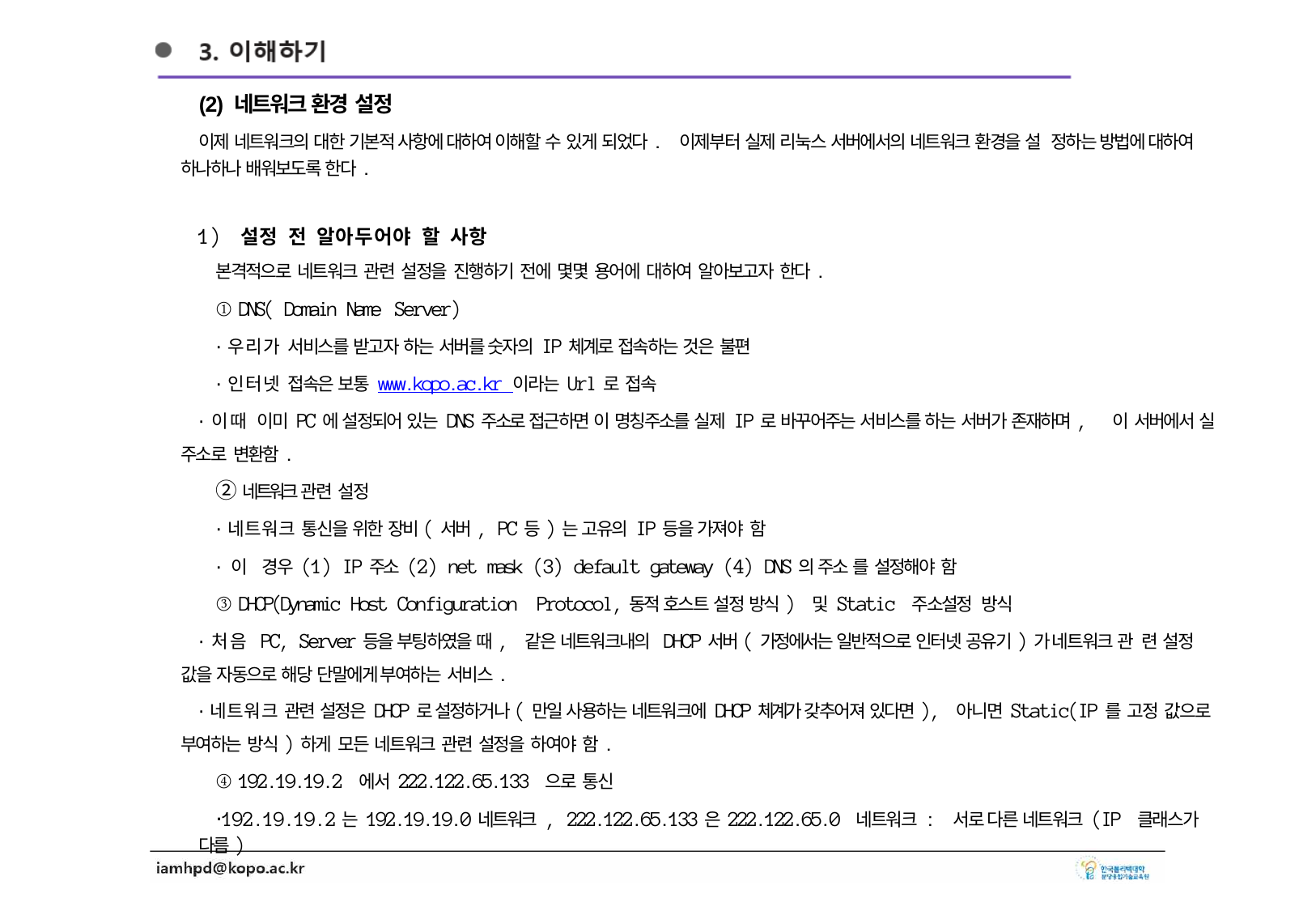

(2) 네트워크 환경 설정
이제 네트워크의 대한 기본적 사항에 대하여 이해할 수 있게 되었다. 이제부터 실제 리눅스 서버에서의 네트워크 환경을 설  정하는 방법에 대하여 하나하나 배워보도록 한다.

1) 설정 전 알아두어야 할 사항
본격적으로 네트워크 관련 설정을 진행하기 전에 몇몇 용어에 대하여 알아보고자 한다.
① DNS( Domain Name Server)
∙우리가 서비스를 받고자 하는 서버를 숫자의 IP체계로 접속하는 것은 불편
∙인터넷 접속은 보통 www.kopo.ac.kr 이라는 Url로 접속
∙이때 이미 PC에 설정되어 있는 DNS주소로 접근하면 이 명칭주소를 실제 IP로 바꾸어주는 서비스를 하는 서버가 존재하며,  이 서버에서 실 주소로 변환함.
②네트워크 관련 설정
∙네트워크 통신을 위한 장비(서버, PC등)는 고유의 IP등을 가져야 함
∙이 경우 (1) IP주소 (2) net mask (3) default gateway (4) DNS의 주소 를 설정해야 함
③ DHCP(Dynamic Host Configuration  Protocol,동적 호스트 설정 방식) 및 Static 주소설정 방식
∙처음 PC, Server등을 부팅하였을 때, 같은 네트워크내의 DHCP서버(가정에서는 일반적으로 인터넷 공유기)가 네트워크 관  련 설정 값을 자동으로 해당 단말에게 부여하는 서비스.
∙네트워크 관련 설정은 DHCP로 설정하거나(만일 사용하는 네트워크에 DHCP체계가 갖추어져 있다면), 아니면 Static(IP를  고정 값으로 부여하는 방식)하게 모든 네트워크 관련 설정을 하여야 함.
④ 192.19.19.2 에서 222.122.65.133 으로 통신
∙192.19.19.2는 192.19.19.0네트워크 , 222.122.65.133은 222.122.65.0 네트워크 : 서로 다른 네트워크 (IP 클래스가 다름)